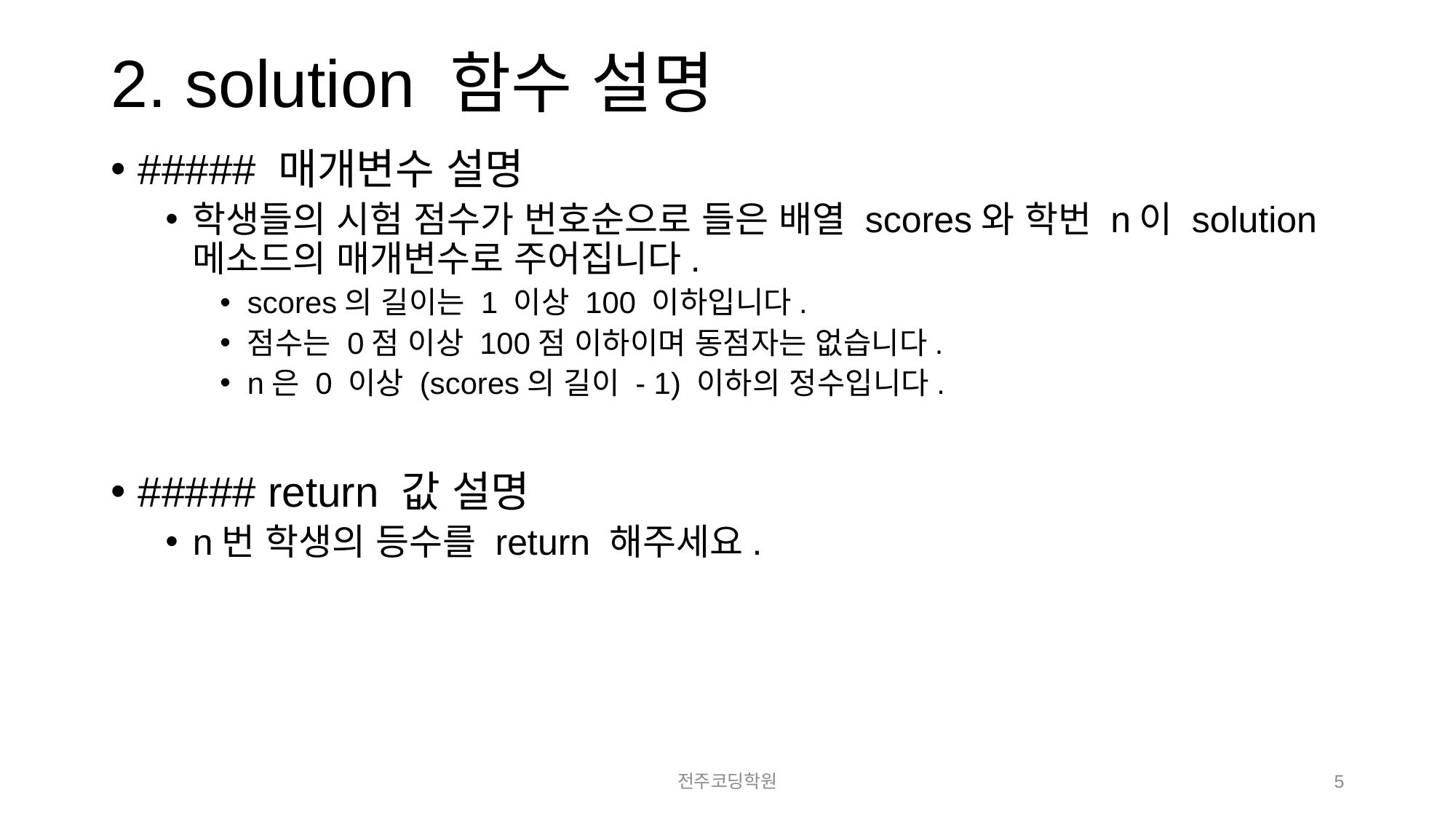

# 2. solution 함수 설명
##### 매개변수 설명
학생들의 시험 점수가 번호순으로 들은 배열 scores와 학번 n이 solution 메소드의 매개변수로 주어집니다.
scores의 길이는 1 이상 100 이하입니다.
점수는 0점 이상 100점 이하이며 동점자는 없습니다.
n은 0 이상 (scores의 길이 - 1) 이하의 정수입니다.

##### return 값 설명
n번 학생의 등수를 return 해주세요.
전주코딩학원
5